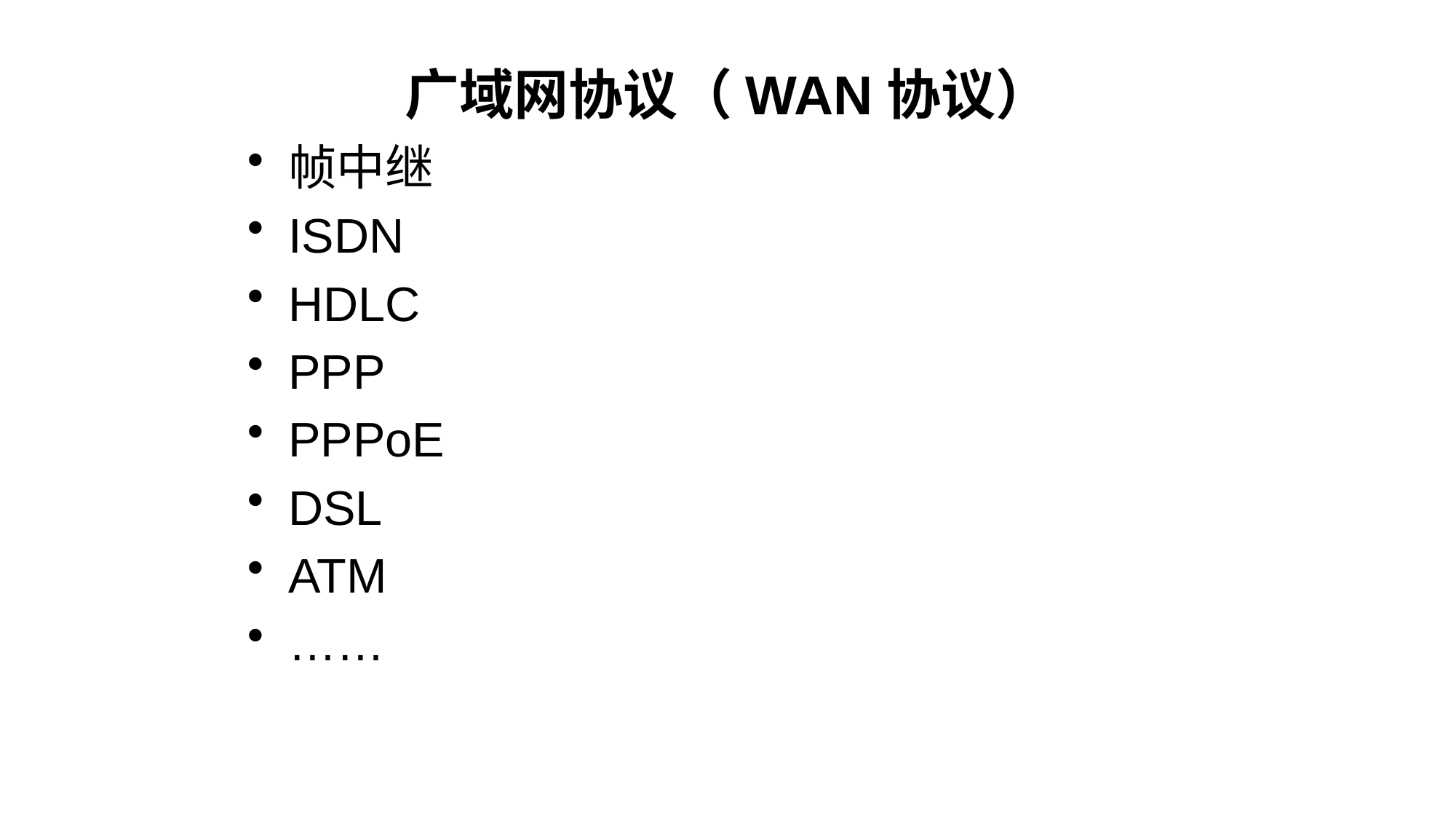

# 广域网协议（WAN协议）
帧中继
ISDN
HDLC
PPP
PPPoE
DSL
ATM
……